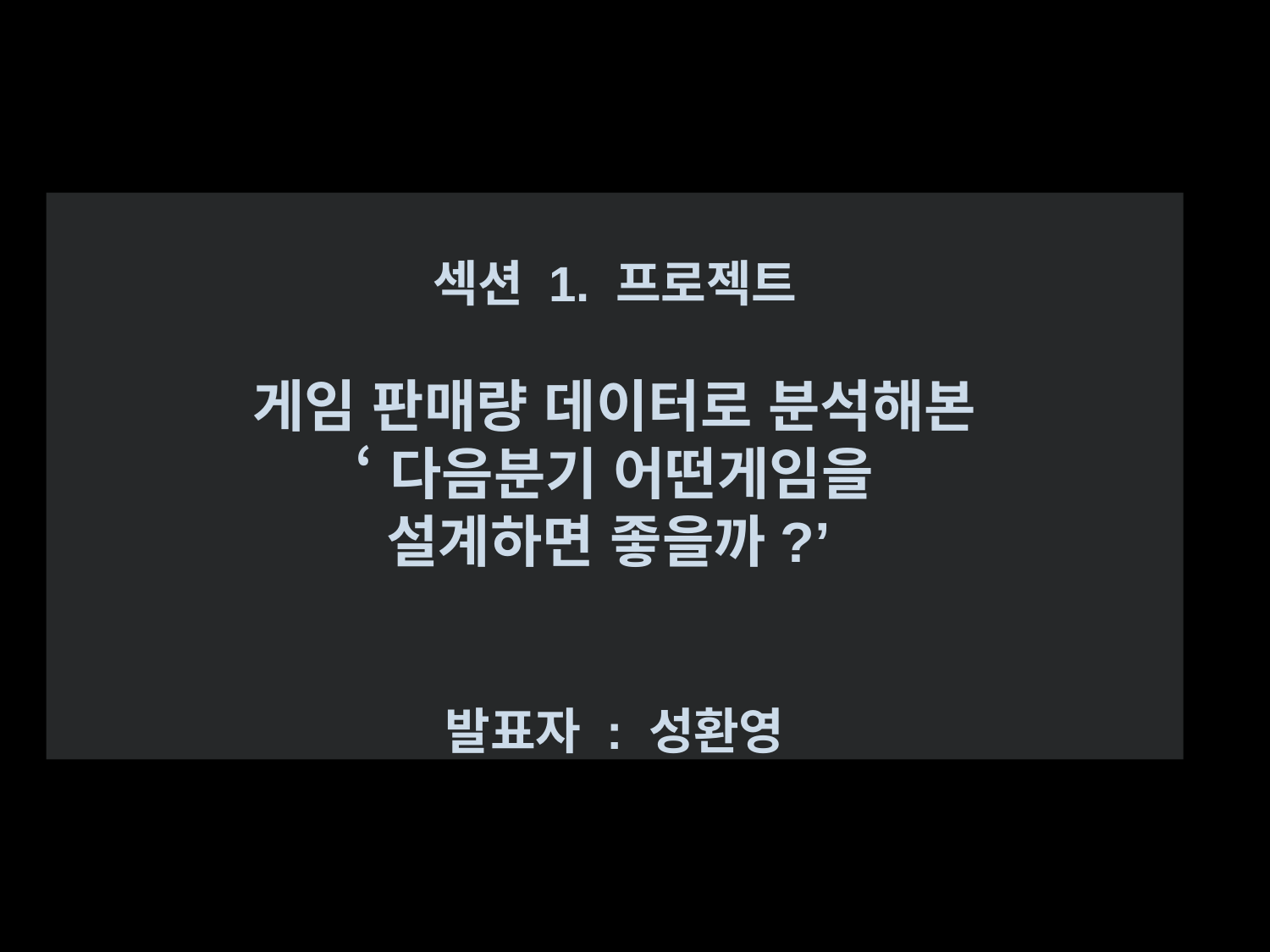

# 섹션 1. 프로젝트 게임 판매량 데이터로 분석해본 ‘ 다음분기 어떤게임을 설계하면 좋을까?’ 발표자 : 성환영